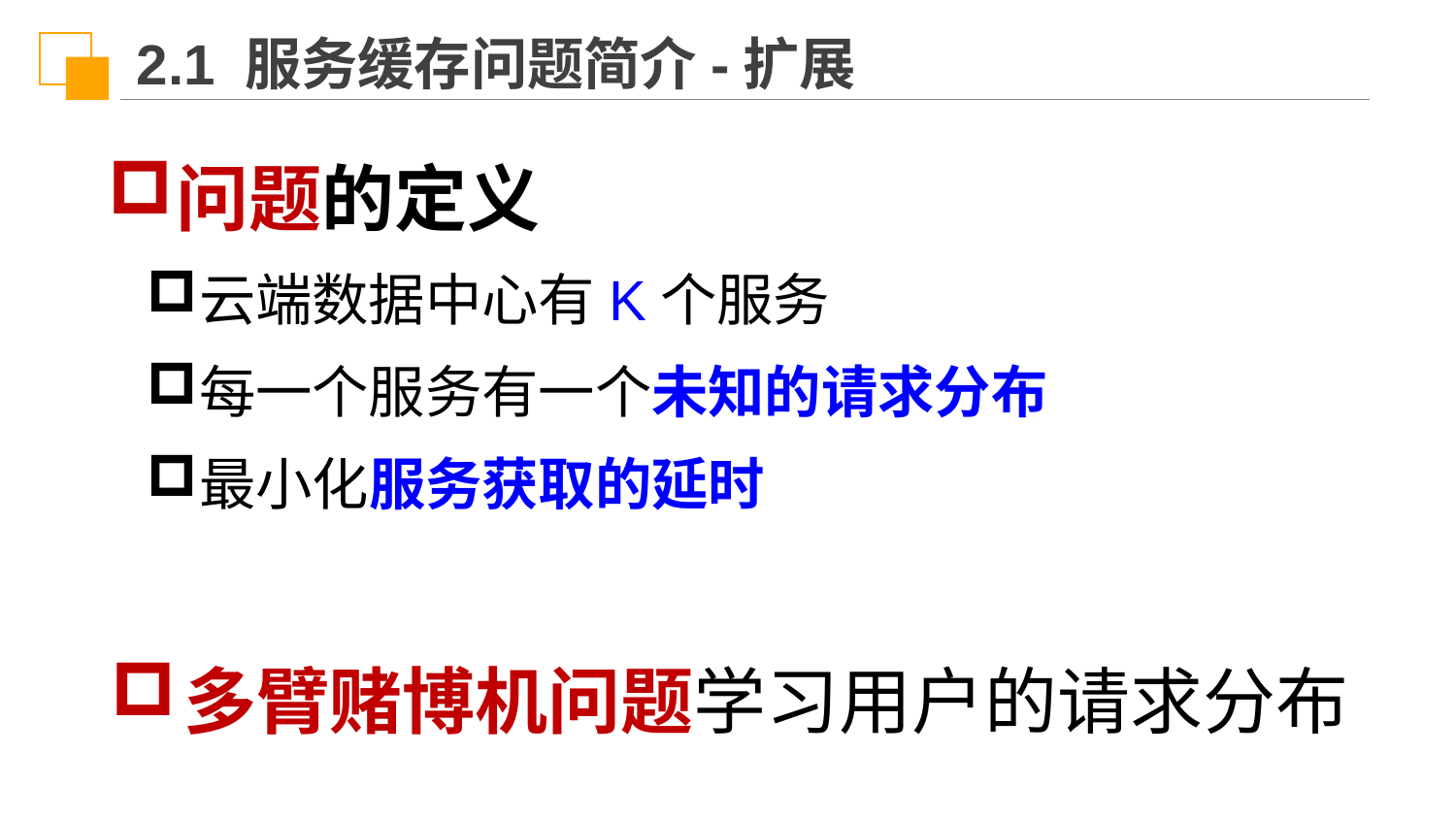

2.1 服务缓存问题简介-扩展
问题的定义
云端数据中心有K个服务
每一个服务有一个未知的请求分布
最小化服务获取的延时
多臂赌博机问题学习用户的请求分布